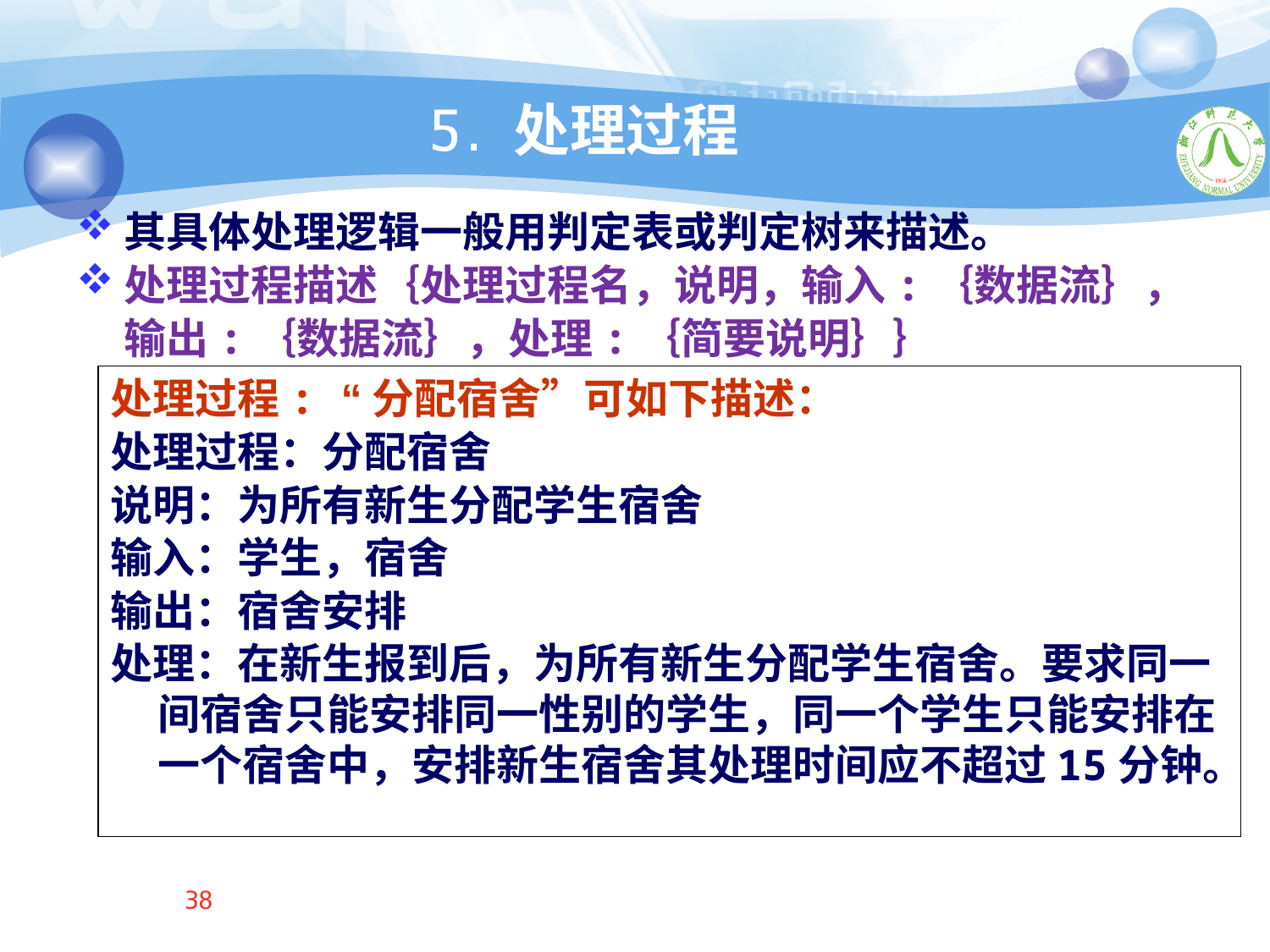

5. 处理过程
其具体处理逻辑一般用判定表或判定树来描述。
处理过程描述｛处理过程名，说明，输入:｛数据流｝，输出:｛数据流｝，处理:｛简要说明｝｝

处理过程: “分配宿舍”可如下描述：
处理过程：分配宿舍
说明：为所有新生分配学生宿舍
输入：学生，宿舍
输出：宿舍安排
处理：在新生报到后，为所有新生分配学生宿舍。要求同一间宿舍只能安排同一性别的学生，同一个学生只能安排在一个宿舍中，安排新生宿舍其处理时间应不超过15分钟。
38